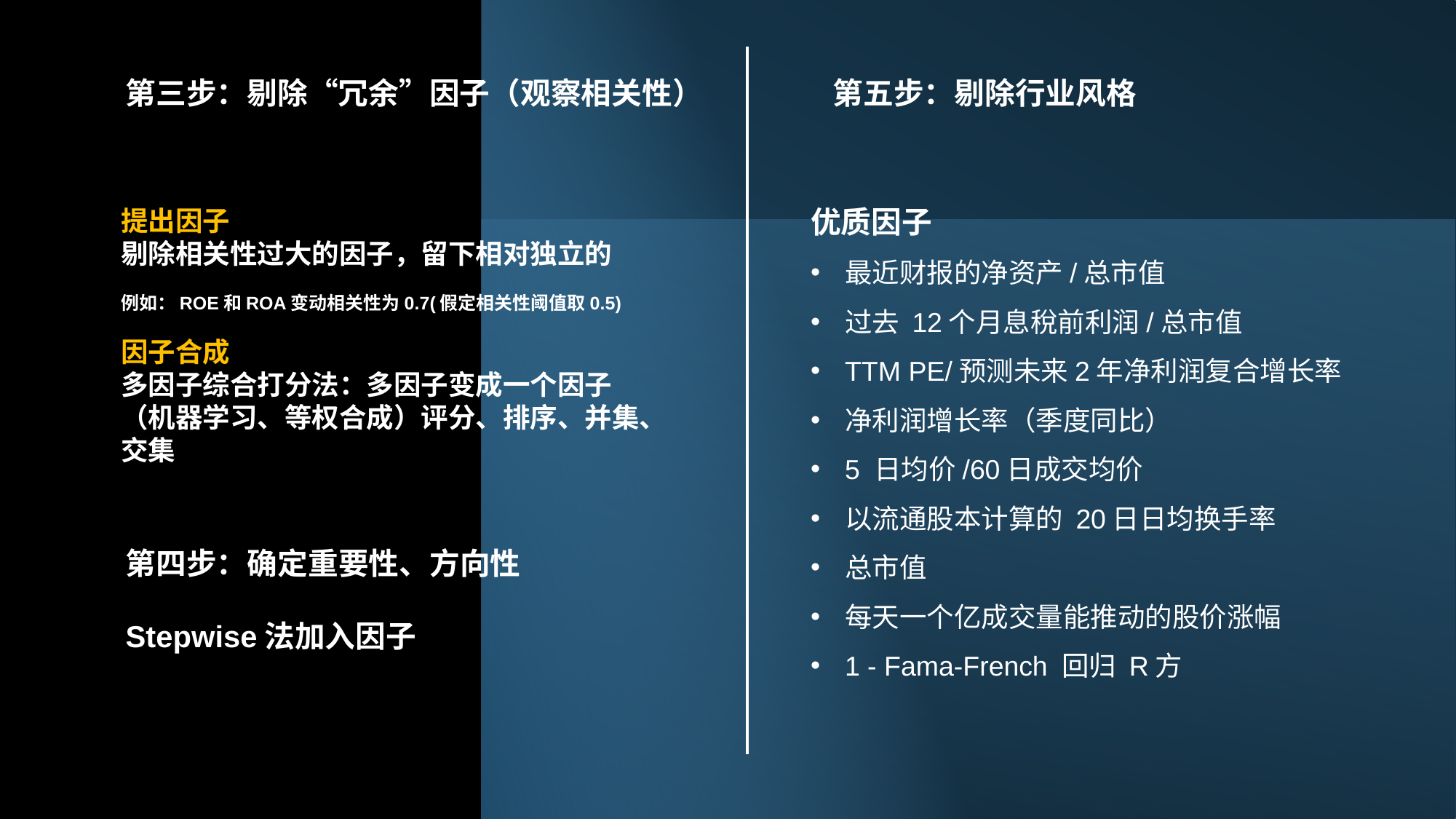

第三步：剔除“冗余”因子（观察相关性）
第五步：剔除行业风格
优质因子
最近财报的净资产/总市值
过去 12个月息稅前利润/总市值
TTM PE/预测未来2年净利润复合增长率
净利润增长率（季度同比）
5 日均价/60日成交均价
以流通股本计算的 20日日均换手率
总市值
每天一个亿成交量能推动的股价涨幅
1 - Fama-French 回归 R方
提出因子
剔除相关性过大的因子，留下相对独立的

例如：ROE和ROA变动相关性为0.7(假定相关性阈值取0.5)

因子合成
多因子综合打分法：多因子变成一个因子（机器学习、等权合成）评分、排序、并集、交集

第四步：确定重要性、方向性

Stepwise法加入因子